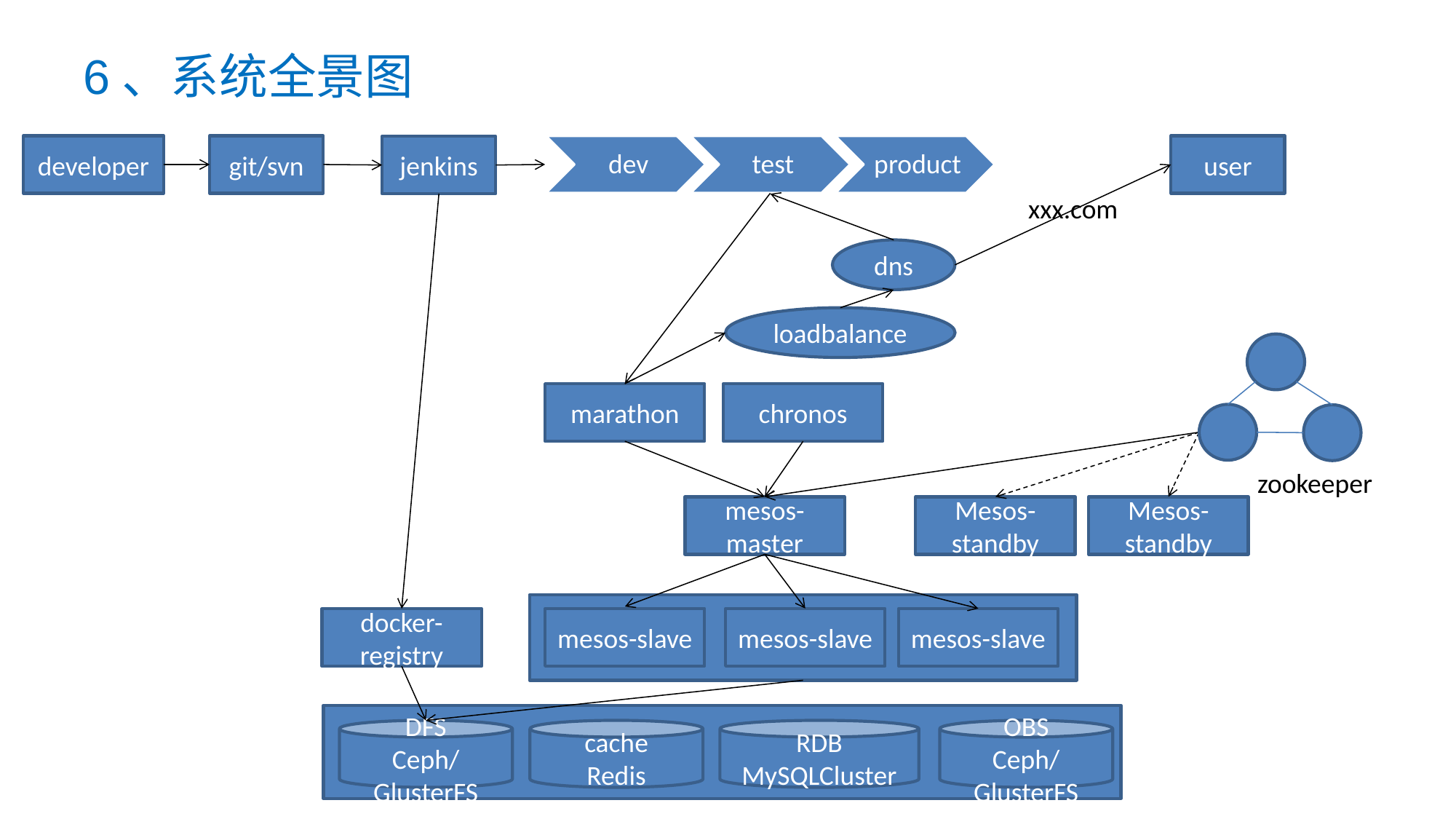

# 6、系统全景图
dev
test
product
user
developer
git/svn
jenkins
xxx.com
dns
loadbalance

marathon
chronos

zookeeper
mesos-master
Mesos-standby
Mesos-standby

mesos-slave
mesos-slave
mesos-slave
docker-registry

DFS
Ceph/GlusterFS
cache
Redis
RDB
MySQLCluster
OBS
Ceph/GlusterFS